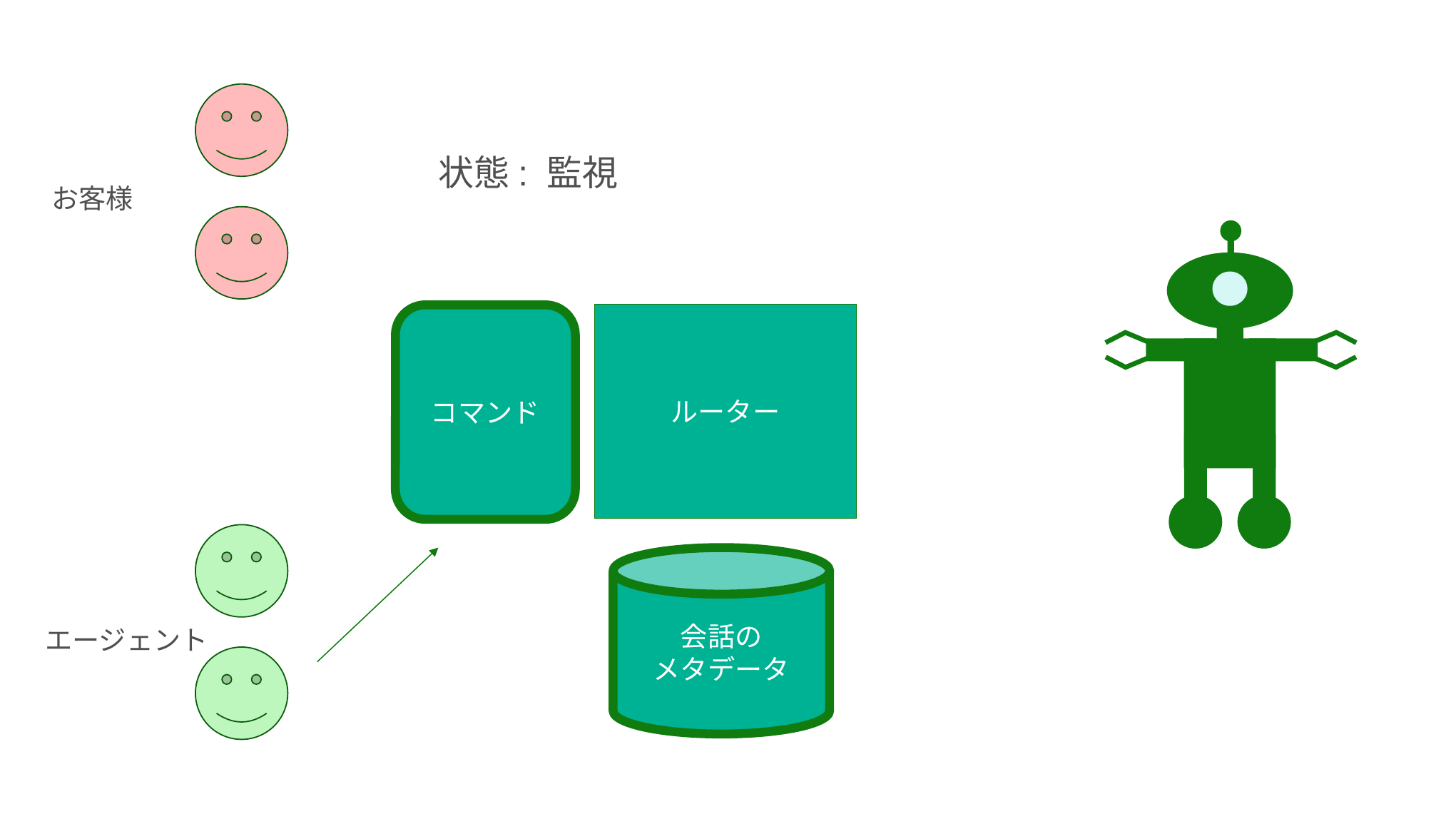

状態: 監視
お客様

ルーター
コマンド

会話の
メタデータ
エージェント